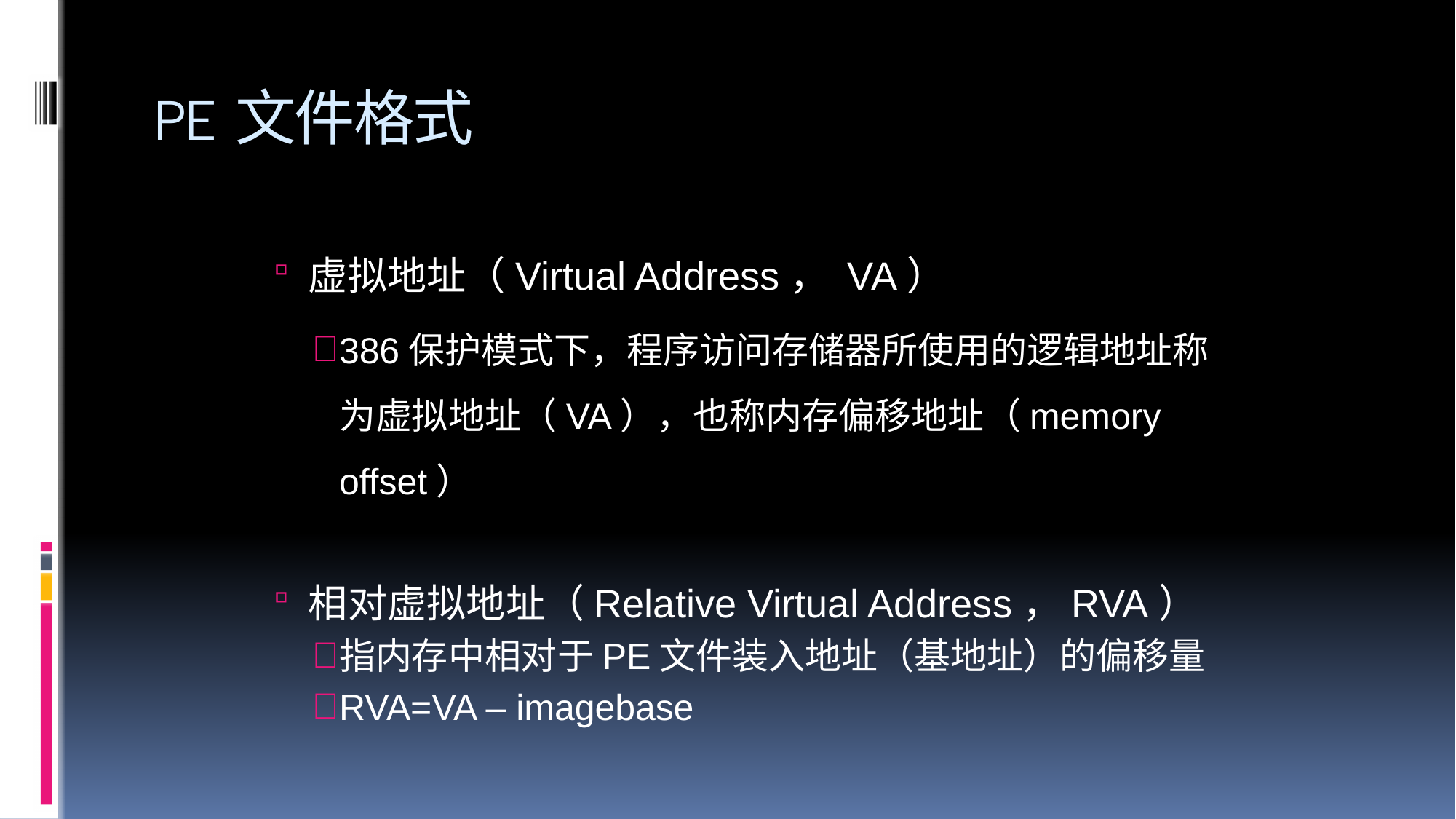

# PE文件格式
虚拟地址（Virtual Address， VA）
386保护模式下，程序访问存储器所使用的逻辑地址称为虚拟地址（VA），也称内存偏移地址（memory offset）

相对虚拟地址（Relative Virtual Address，RVA）
指内存中相对于PE文件装入地址（基地址）的偏移量
RVA=VA – imagebase